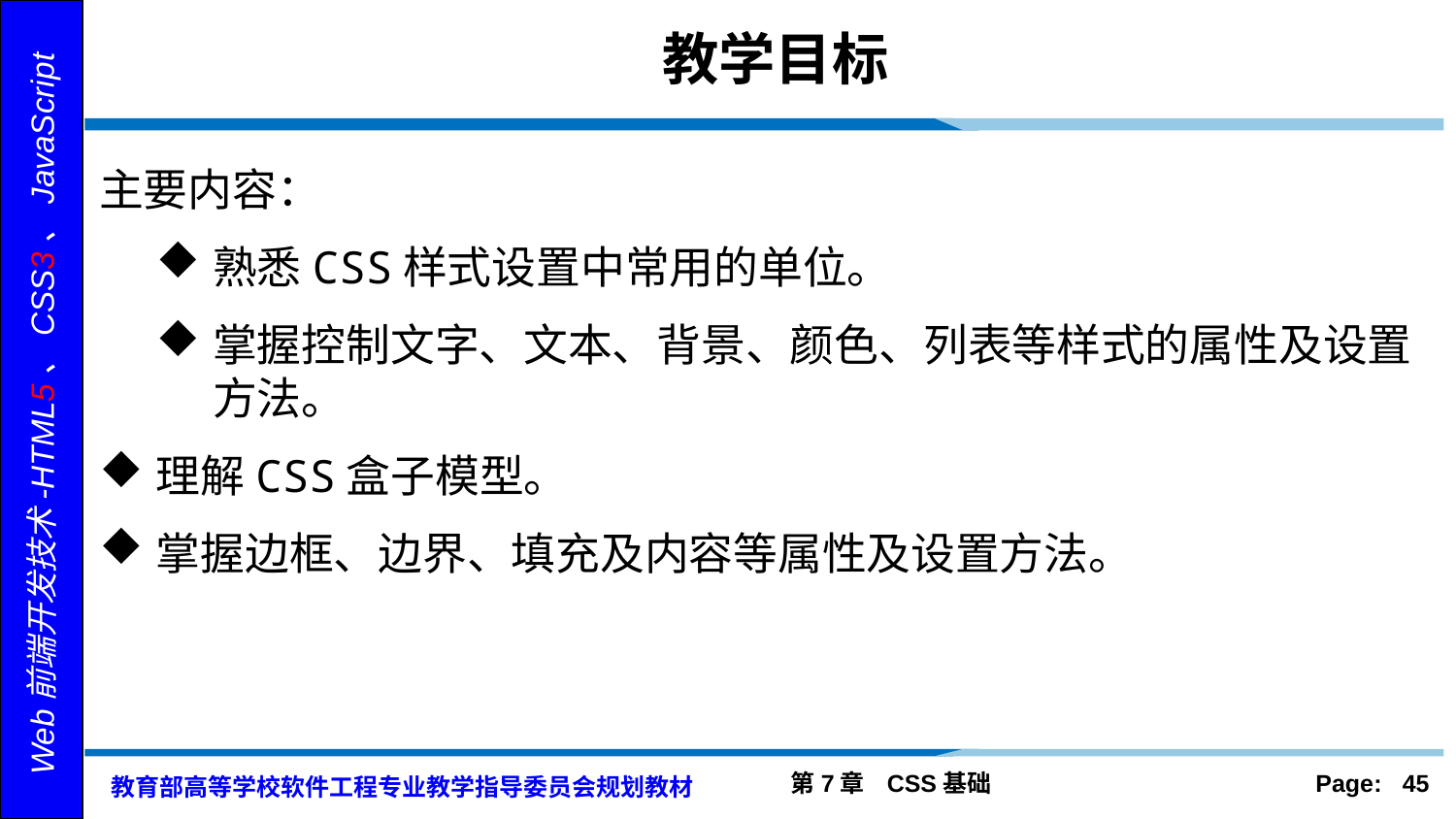

# 教学目标
主要内容：
熟悉CSS样式设置中常用的单位。
掌握控制文字、文本、背景、颜色、列表等样式的属性及设置方法。
理解CSS盒子模型。
掌握边框、边界、填充及内容等属性及设置方法。